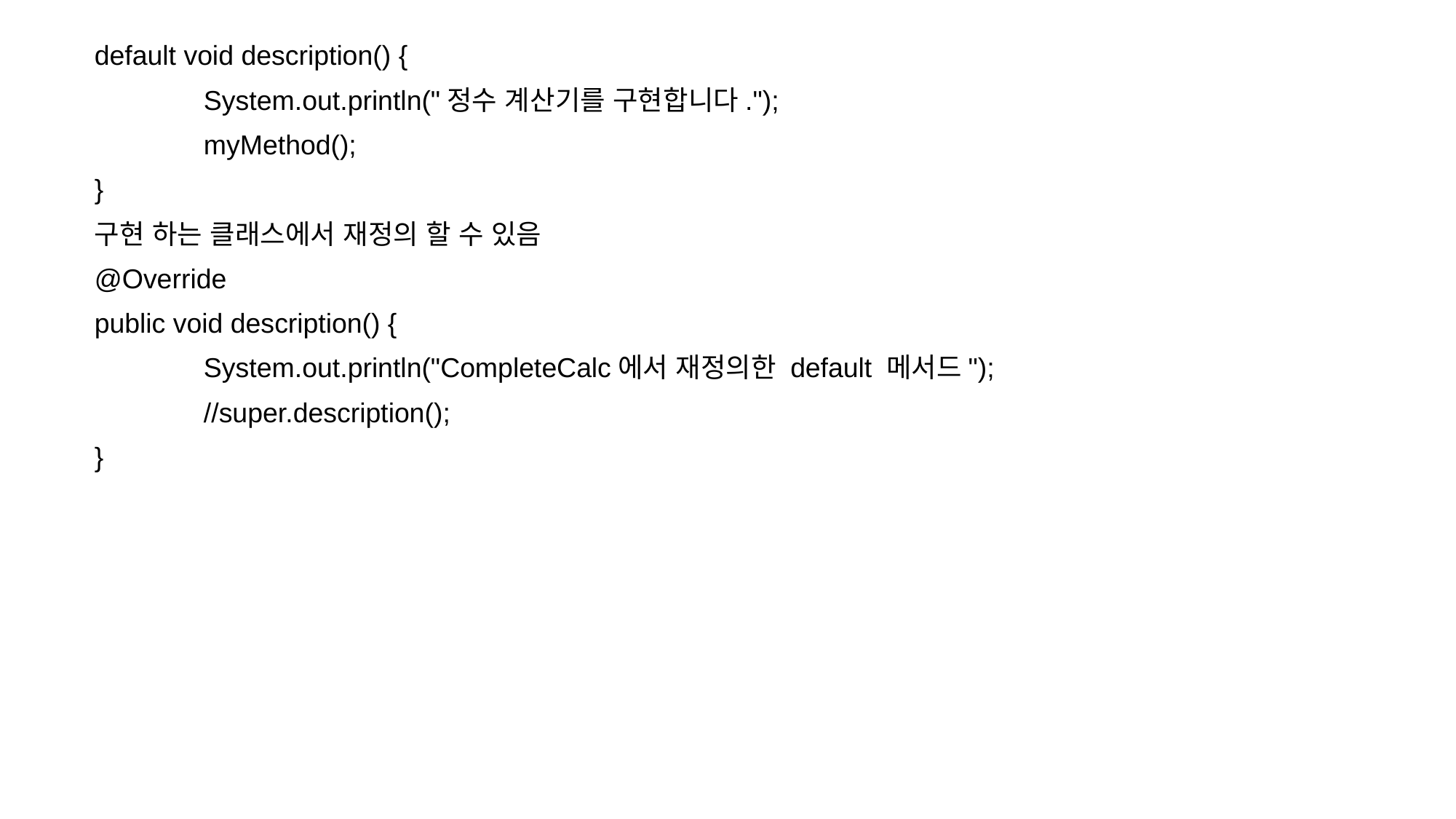

default void description() {
	System.out.println("정수 계산기를 구현합니다.");
	myMethod();
}
구현 하는 클래스에서 재정의 할 수 있음
@Override
public void description() {
	System.out.println("CompleteCalc에서 재정의한 default 메서드");
	//super.description();
}